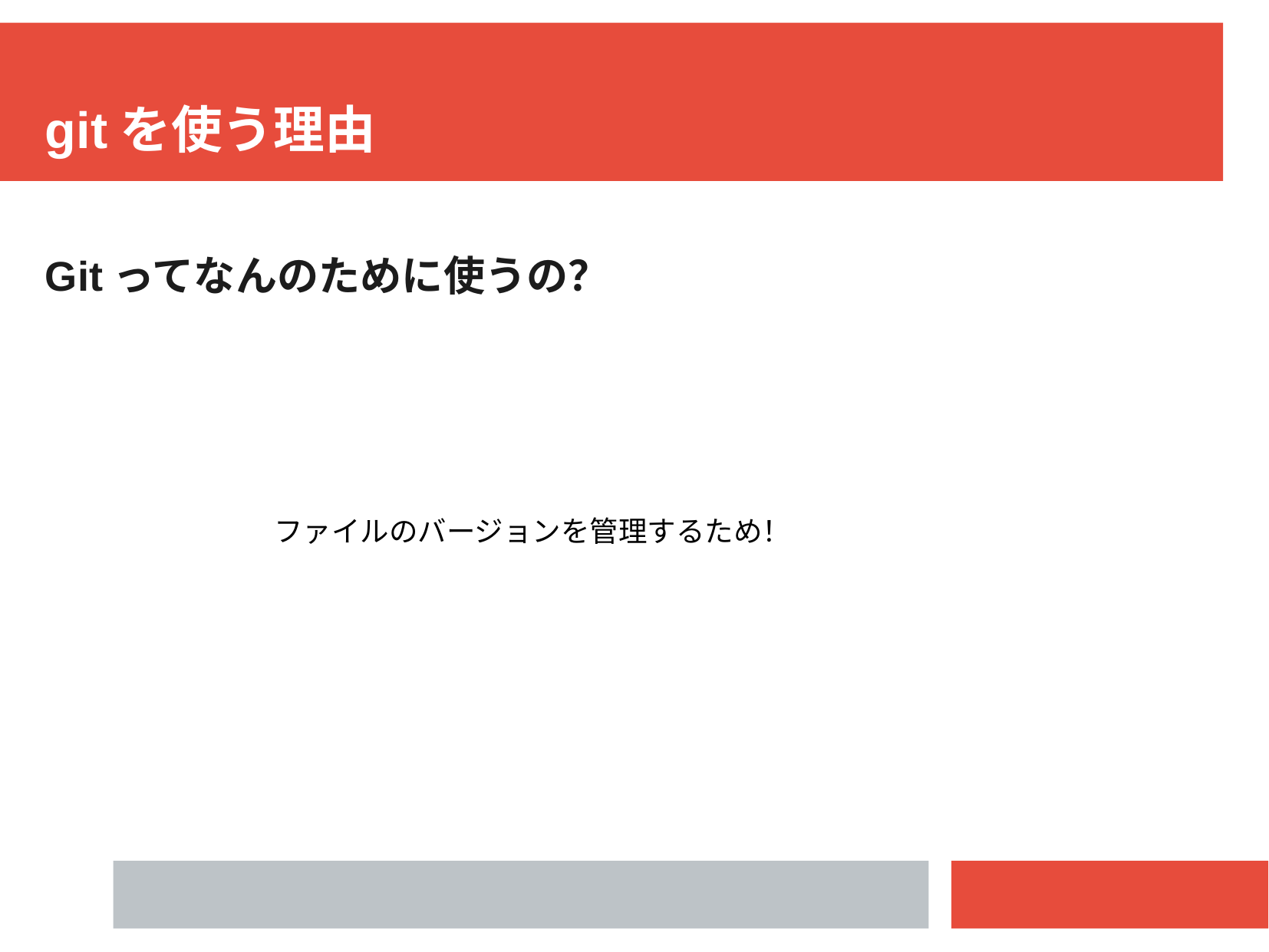

gitを使う理由
Gitってなんのために使うの？
ファイルのバージョンを管理するため！